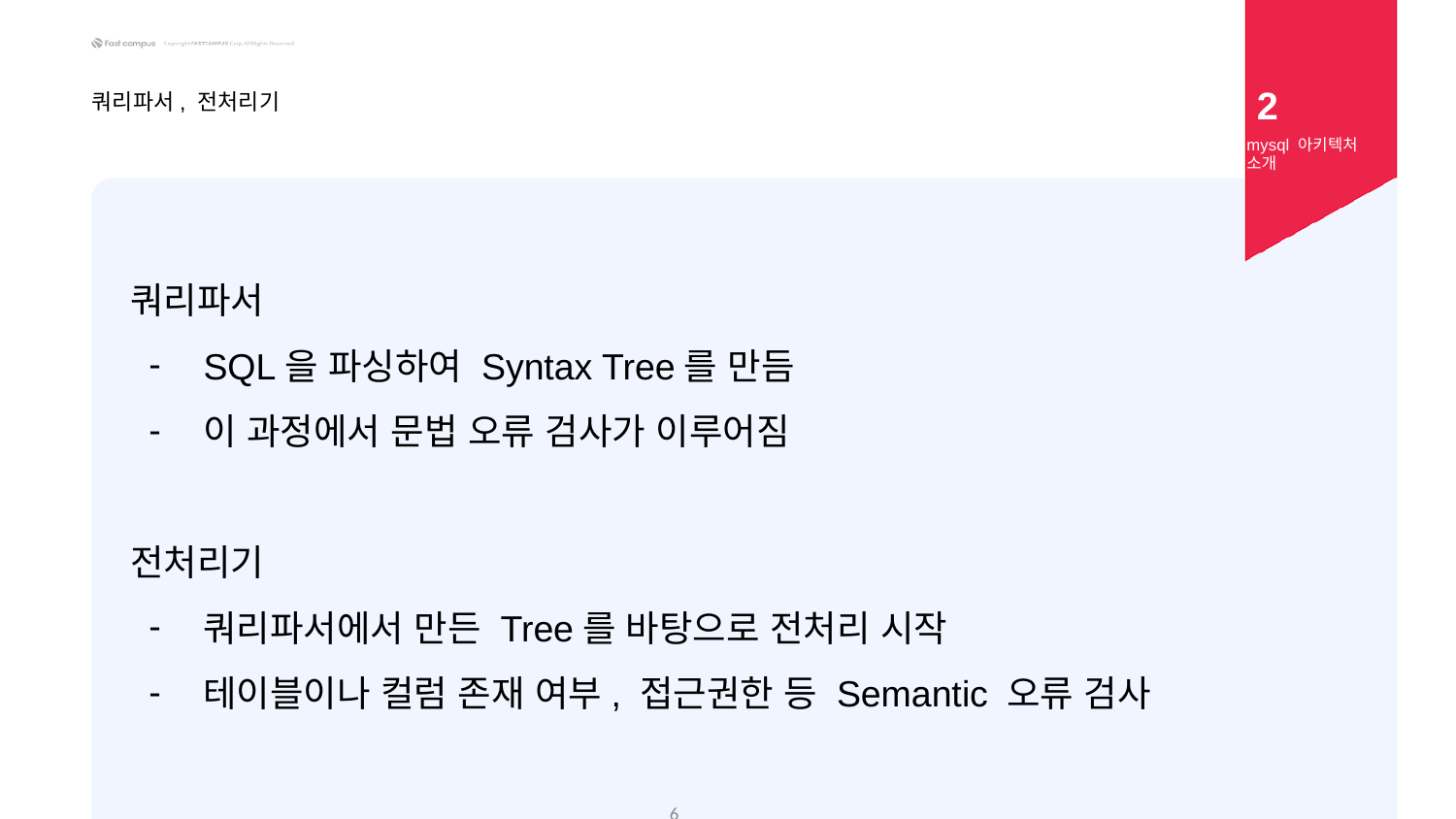

2
쿼리파서, 전처리기
mysql 아키텍처 소개

쿼리파서
SQL을 파싱하여 Syntax Tree를 만듬
이 과정에서 문법 오류 검사가 이루어짐

전처리기
쿼리파서에서 만든 Tree를 바탕으로 전처리 시작
테이블이나 컬럼 존재 여부, 접근권한 등 Semantic 오류 검사
6